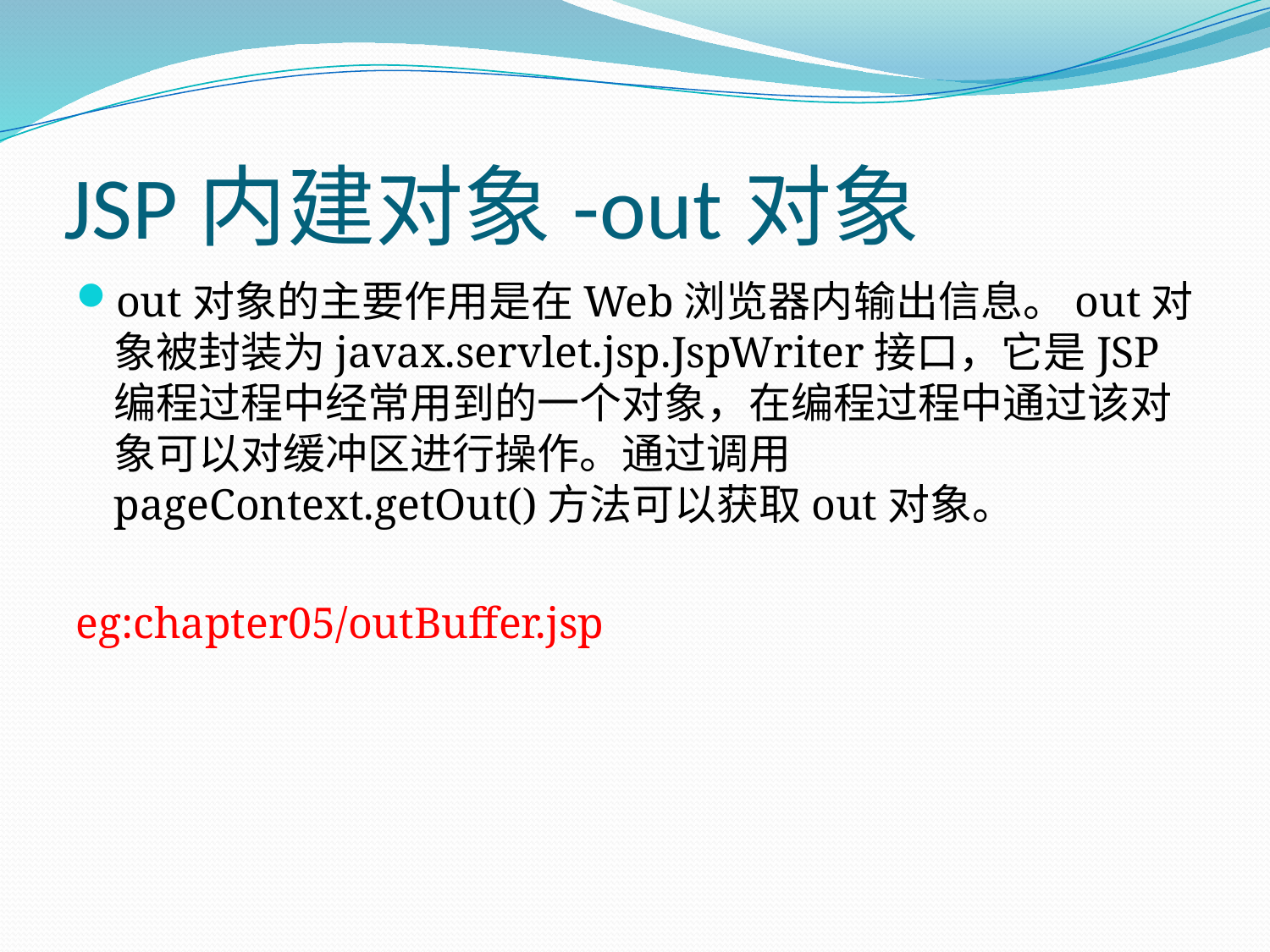

# JSP内建对象-out对象
out对象的主要作用是在Web浏览器内输出信息。out对象被封装为javax.servlet.jsp.JspWriter接口，它是JSP编程过程中经常用到的一个对象，在编程过程中通过该对象可以对缓冲区进行操作。通过调用pageContext.getOut()方法可以获取out对象。

eg:chapter05/outBuffer.jsp